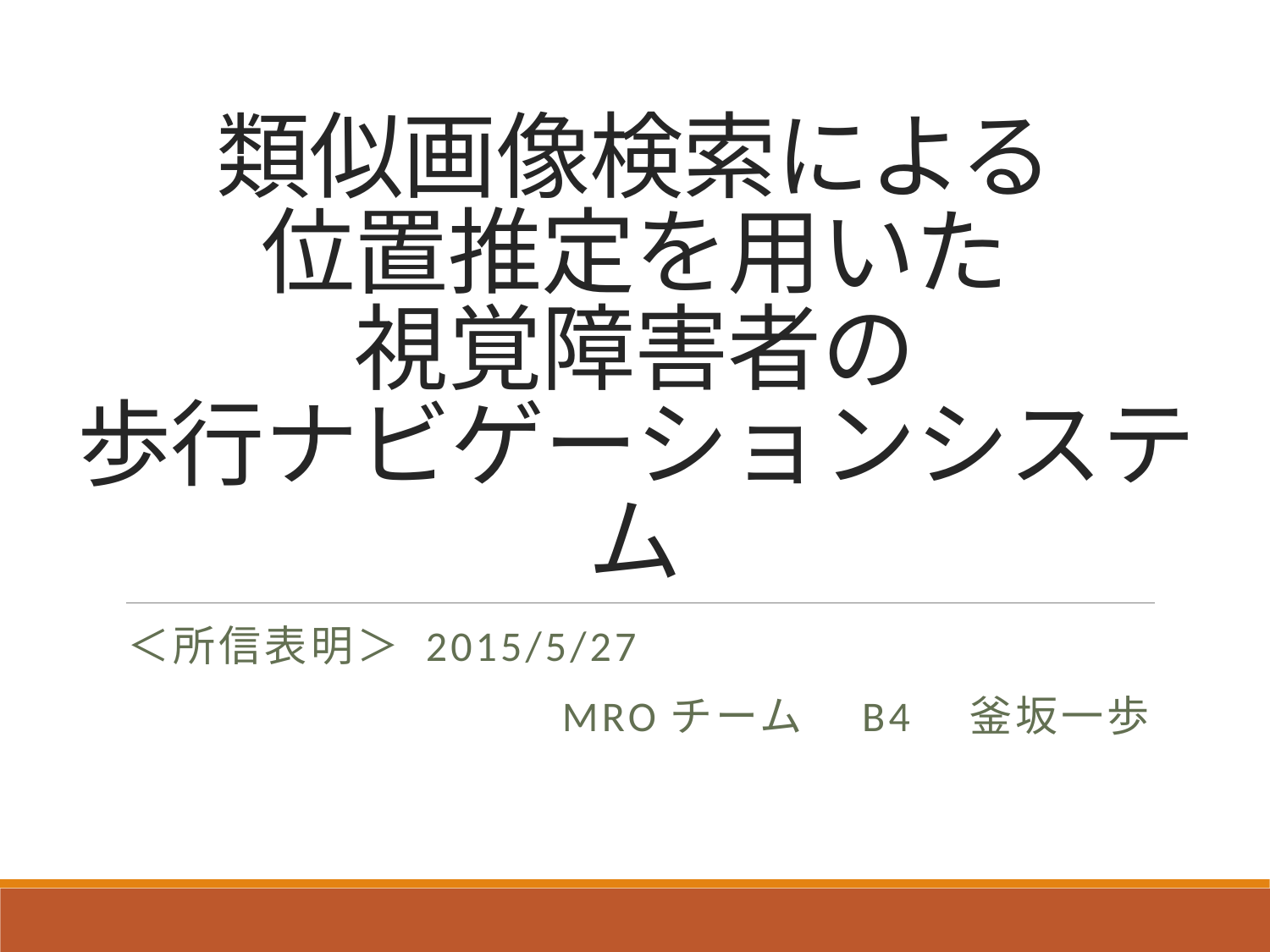

# 類似画像検索による 位置推定を用いた 視覚障害者の 歩行ナビゲーションシステム
＜所信表明＞ 2015/5/27
MROチーム　B4　釜坂一歩